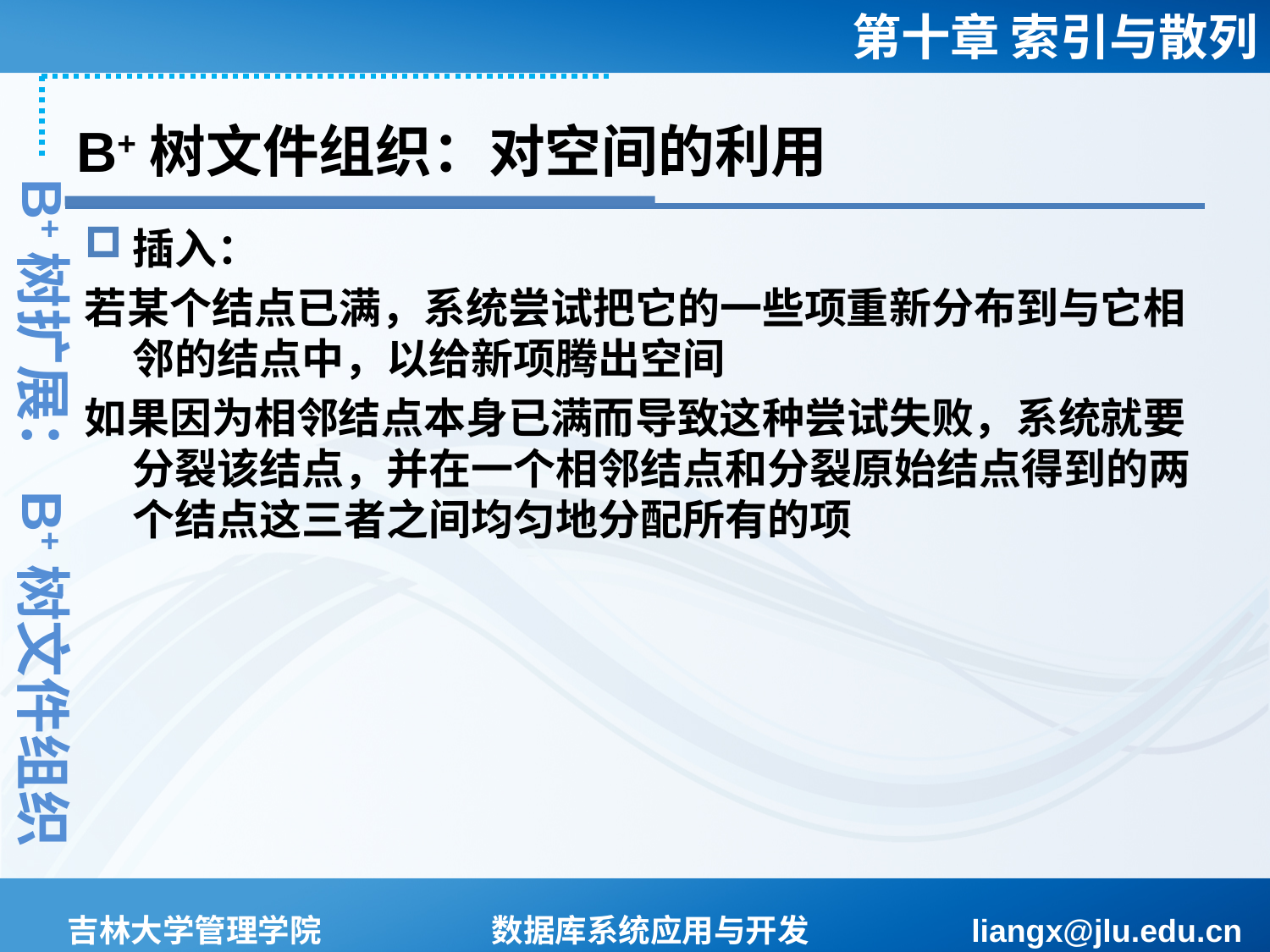

# B+树文件组织：对空间的利用
B+树扩展：B+树文件组织
插入：
若某个结点已满，系统尝试把它的一些项重新分布到与它相邻的结点中，以给新项腾出空间
如果因为相邻结点本身已满而导致这种尝试失败，系统就要分裂该结点，并在一个相邻结点和分裂原始结点得到的两个结点这三者之间均匀地分配所有的项